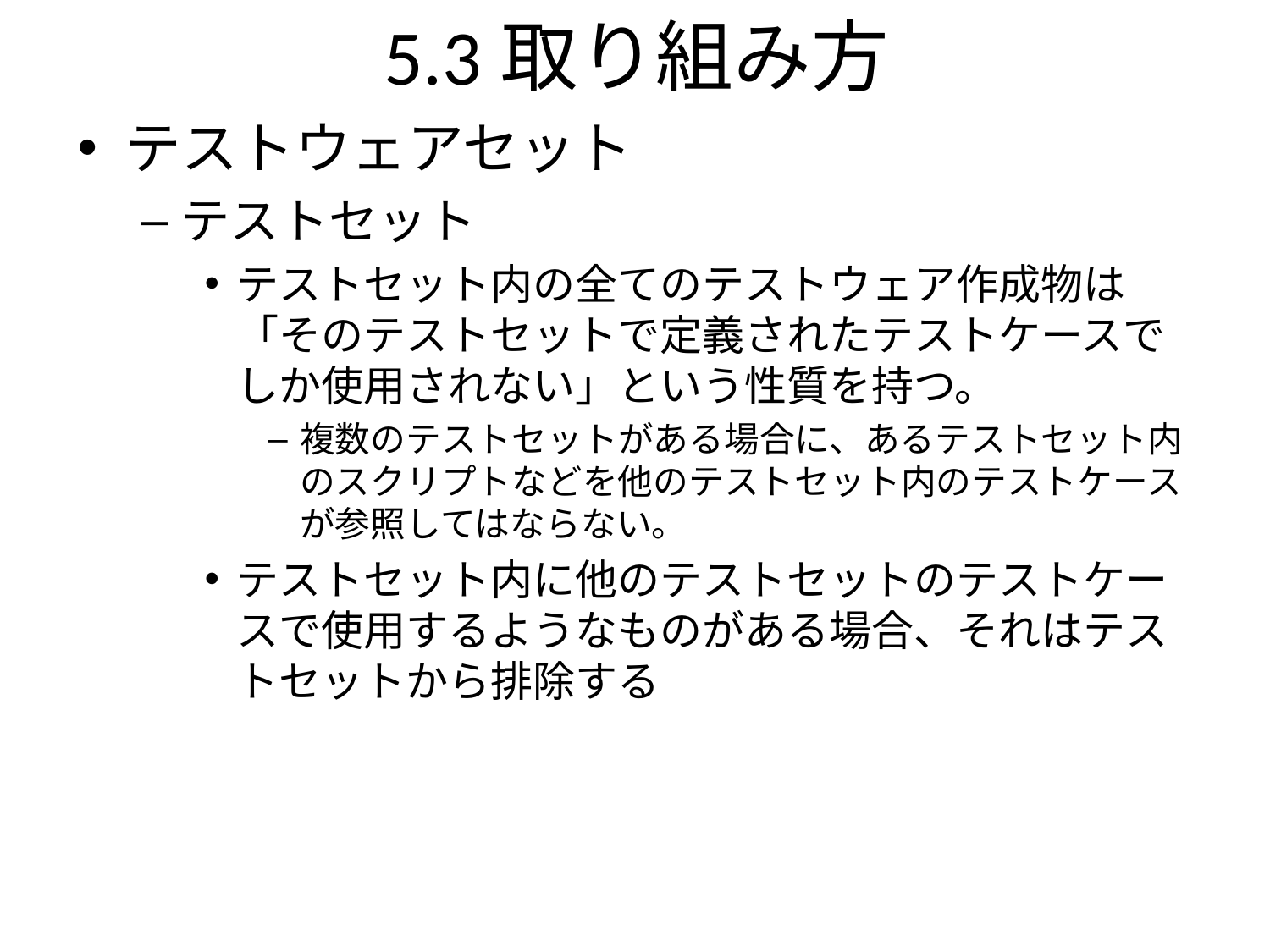

5.3取り組み方
テストウェアセット
テストセット
テストセット内の全てのテストウェア作成物は「そのテストセットで定義されたテストケースでしか使用されない」という性質を持つ。
複数のテストセットがある場合に、あるテストセット内のスクリプトなどを他のテストセット内のテストケースが参照してはならない。
テストセット内に他のテストセットのテストケースで使用するようなものがある場合、それはテストセットから排除する